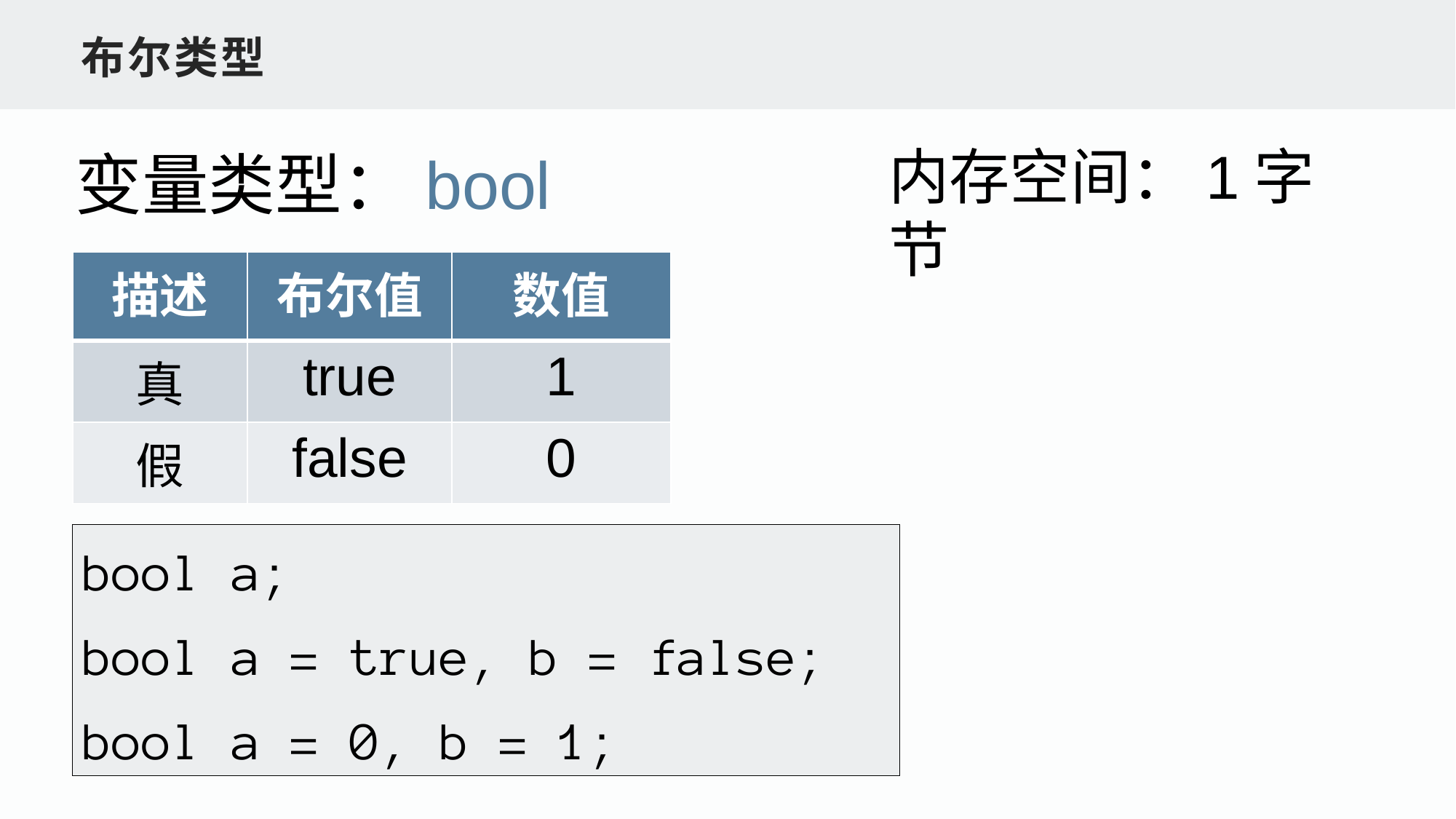

布尔类型
变量类型：bool
内存空间：1字节
| 描述 | 布尔值 | 数值 |
| --- | --- | --- |
| 真 | true | 1 |
| 假 | false | 0 |
bool a;
bool a = true, b = false;
bool a = 0, b = 1;